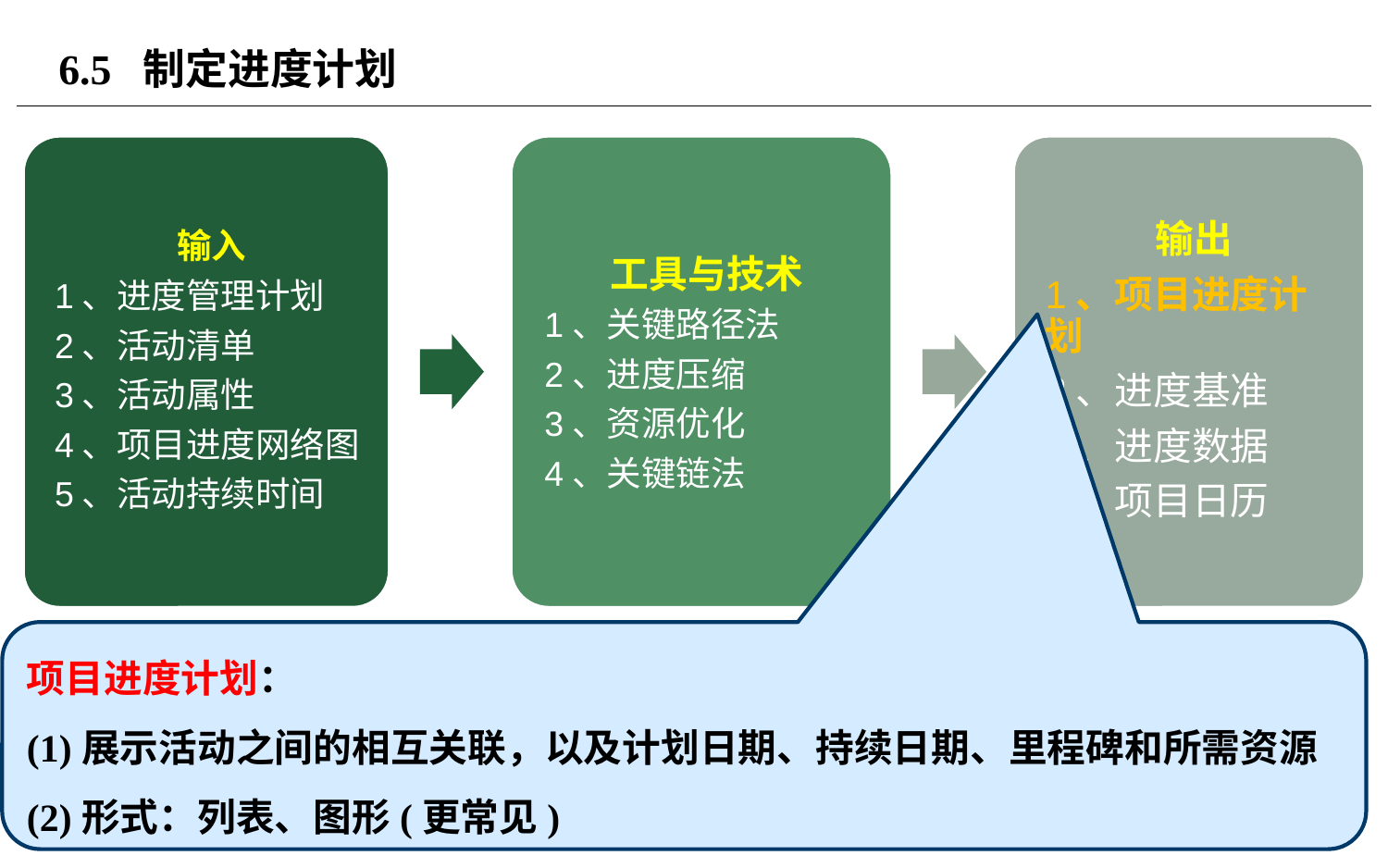

# 6.5  制定进度计划
输入
1、进度管理计划
2、活动清单
3、活动属性
4、项目进度网络图
5、活动持续时间

工具与技术
1、关键路径法
2、进度压缩
3、资源优化
4、关键链法

输出
1、项目进度计划
2、进度基准
3、进度数据
4、项目日历

项目进度计划：
(1)展示活动之间的相互关联，以及计划日期、持续日期、里程碑和所需资源
(2)形式：列表、图形(更常见)